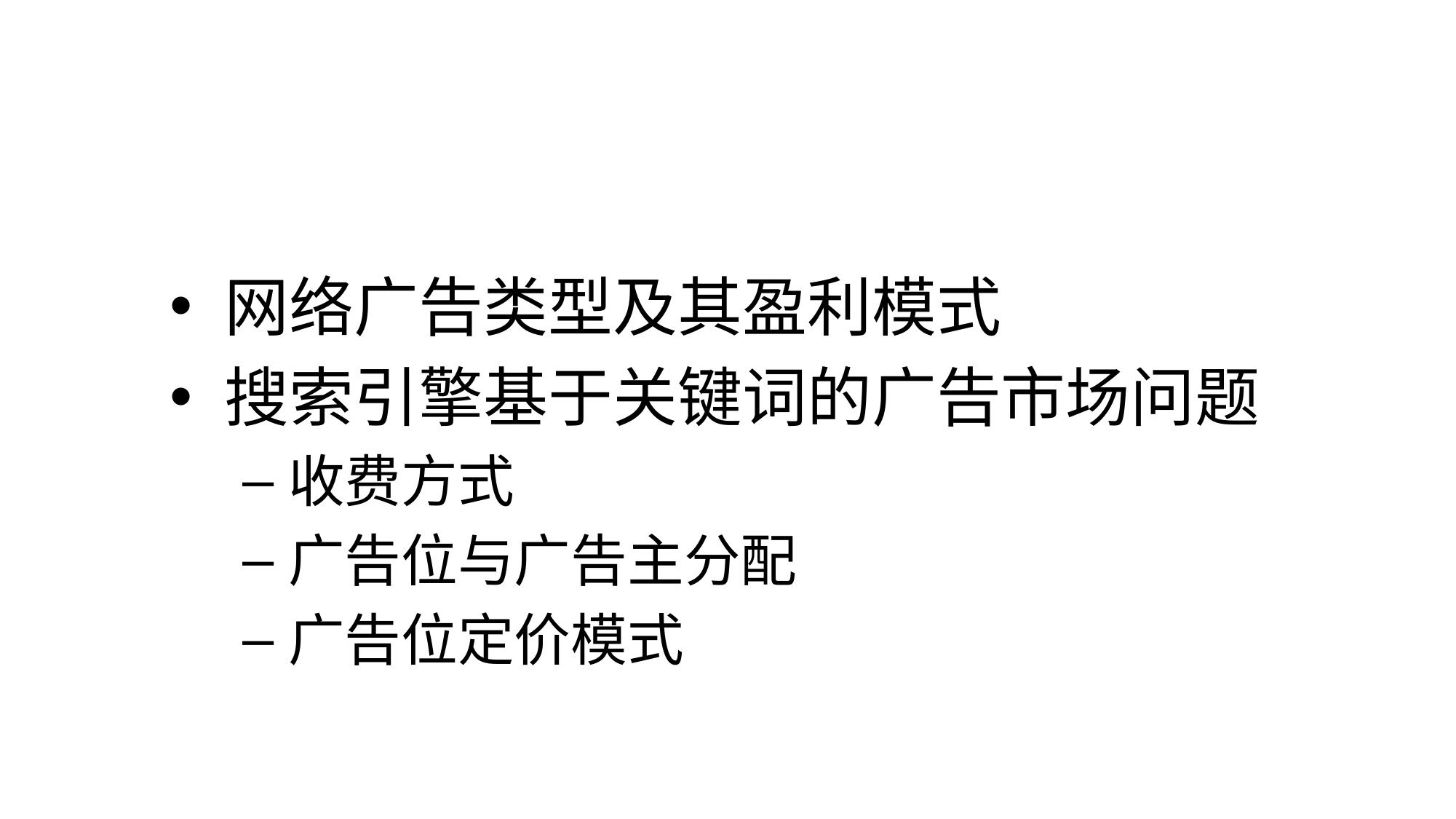

#
网络广告类型及其盈利模式
搜索引擎基于关键词的广告市场问题
收费方式
广告位与广告主分配
广告位定价模式